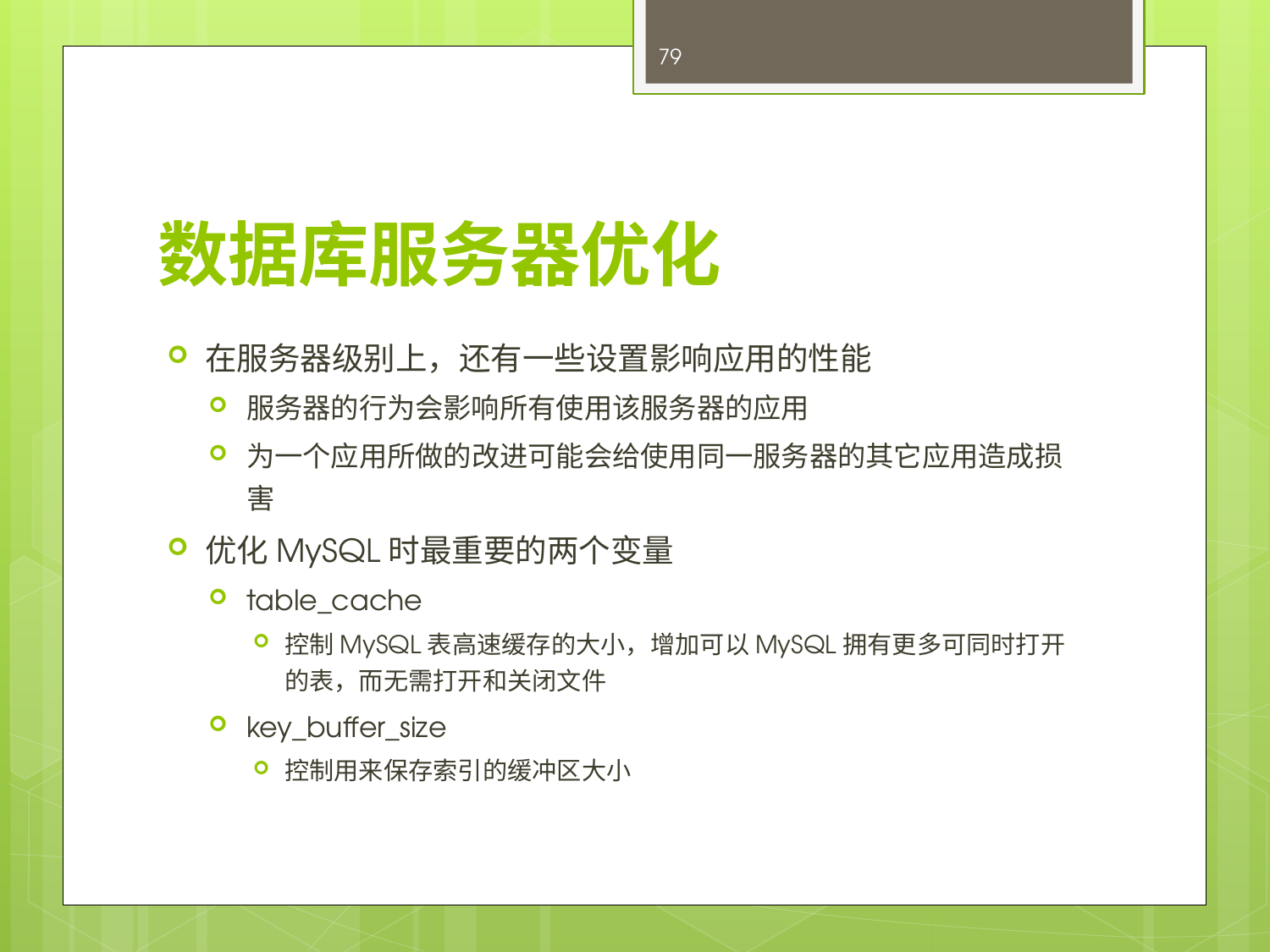

79
# 数据库服务器优化
在服务器级别上，还有一些设置影响应用的性能
服务器的行为会影响所有使用该服务器的应用
为一个应用所做的改进可能会给使用同一服务器的其它应用造成损害
优化MySQL时最重要的两个变量
table_cache
控制MySQL表高速缓存的大小，增加可以MySQL拥有更多可同时打开的表，而无需打开和关闭文件
key_buffer_size
控制用来保存索引的缓冲区大小